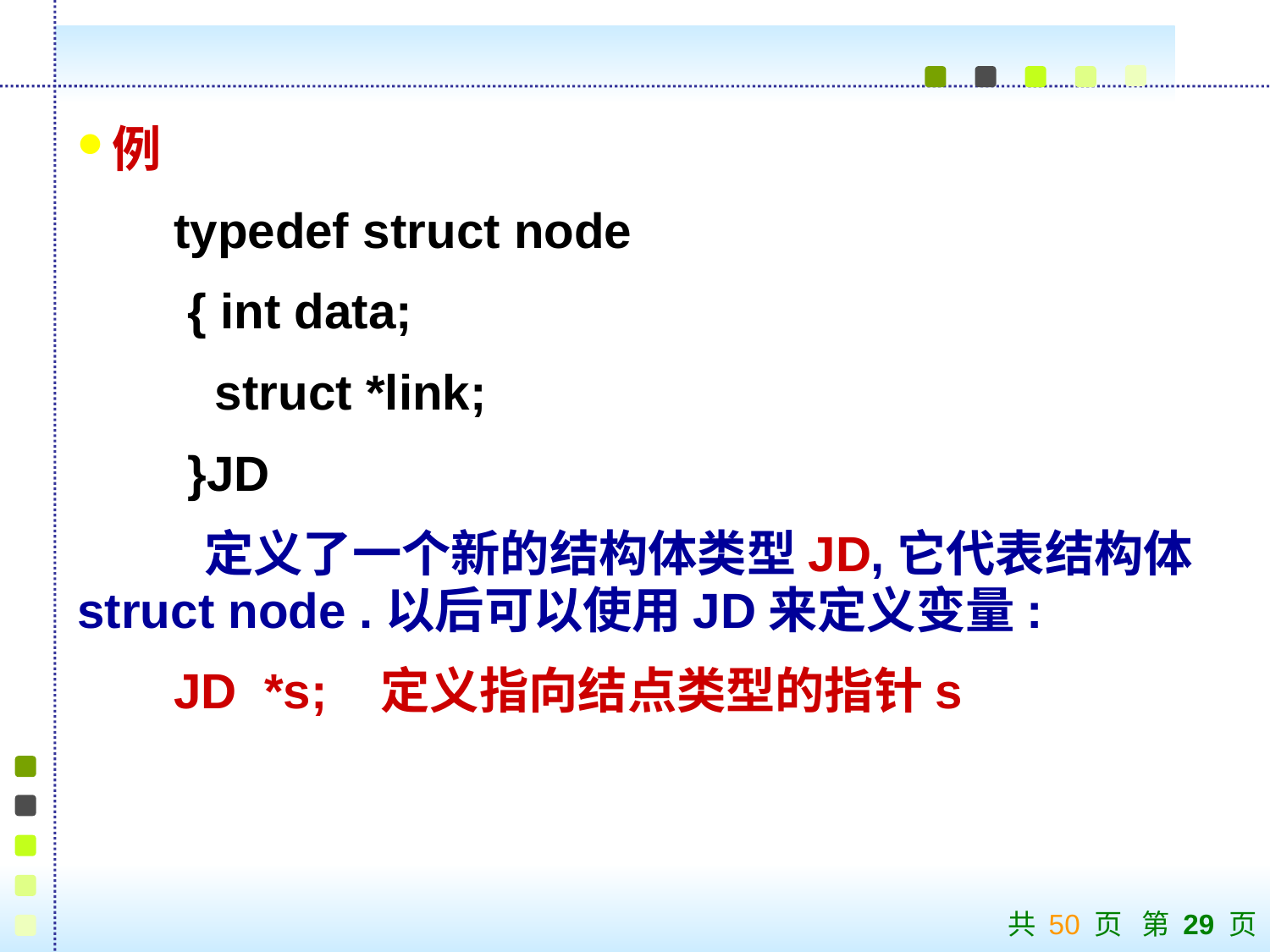

例
       typedef struct node
        { int data;
          struct *link;
        }JD
	定义了一个新的结构体类型JD,它代表结构体struct node .以后可以使用JD来定义变量:
       JD  *s;   定义指向结点类型的指针s
共 50 页   第 29 页